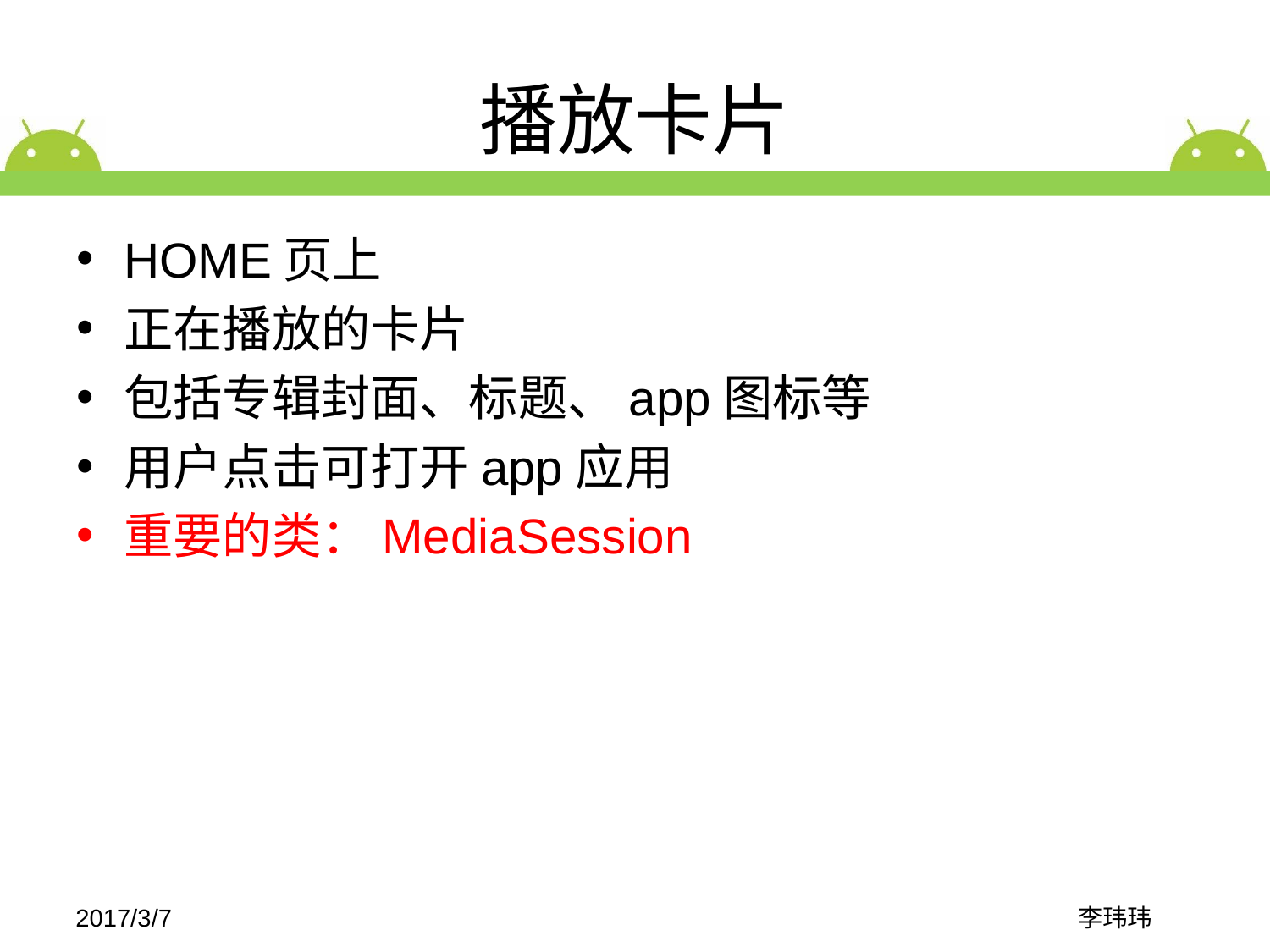

# 播放卡片
HOME页上
正在播放的卡片
包括专辑封面、标题、app图标等
用户点击可打开app应用
重要的类：MediaSession